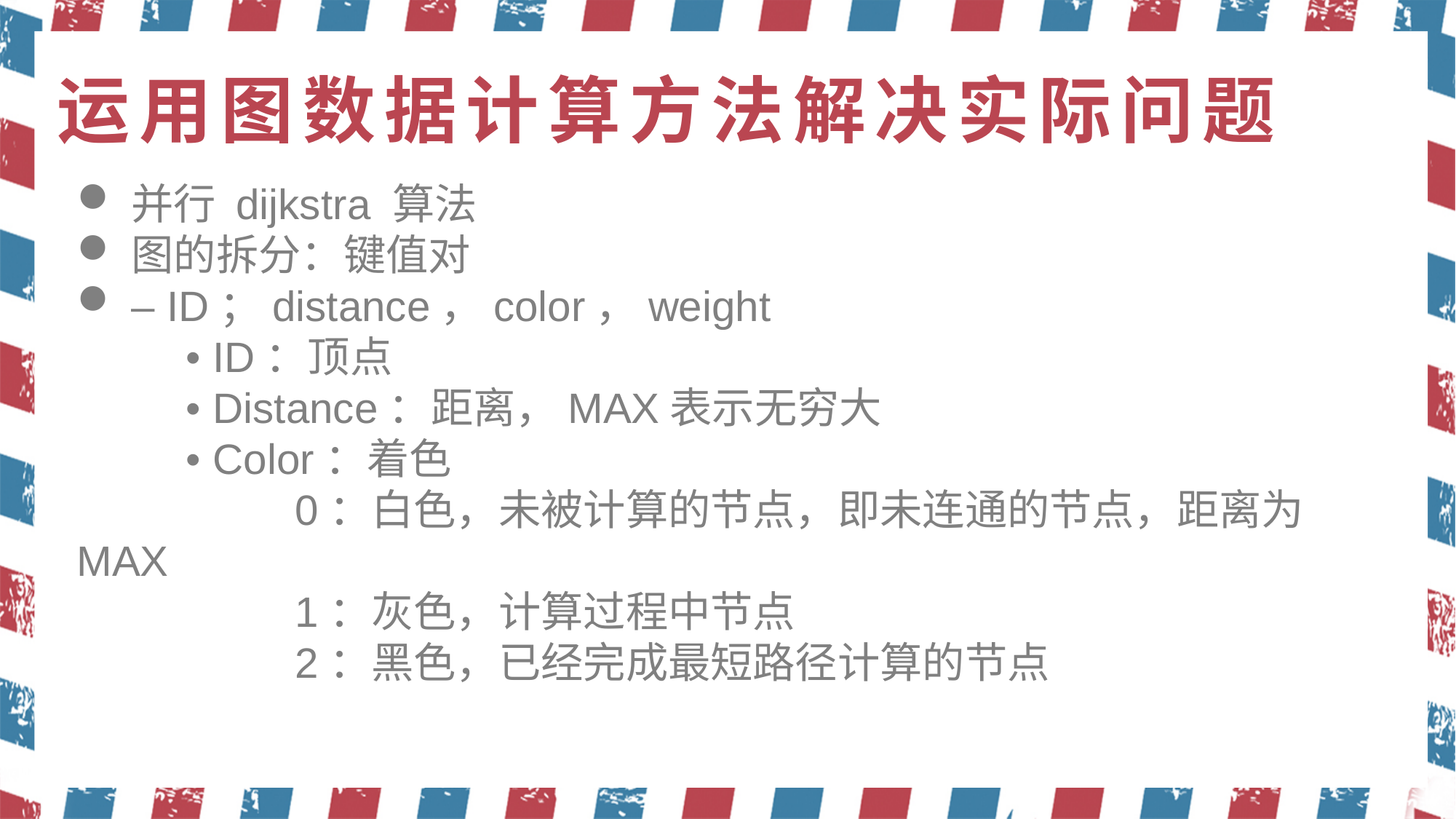

运用图数据计算方法解决实际问题
并行 dijkstra 算法
图的拆分：键值对
– ID；distance，color，weight
	• ID：顶点
	• Distance：距离，MAX表示无穷大
	• Color：着色
		0：白色，未被计算的节点，即未连通的节点，距离为MAX
		1：灰色，计算过程中节点
		2：黑色，已经完成最短路径计算的节点